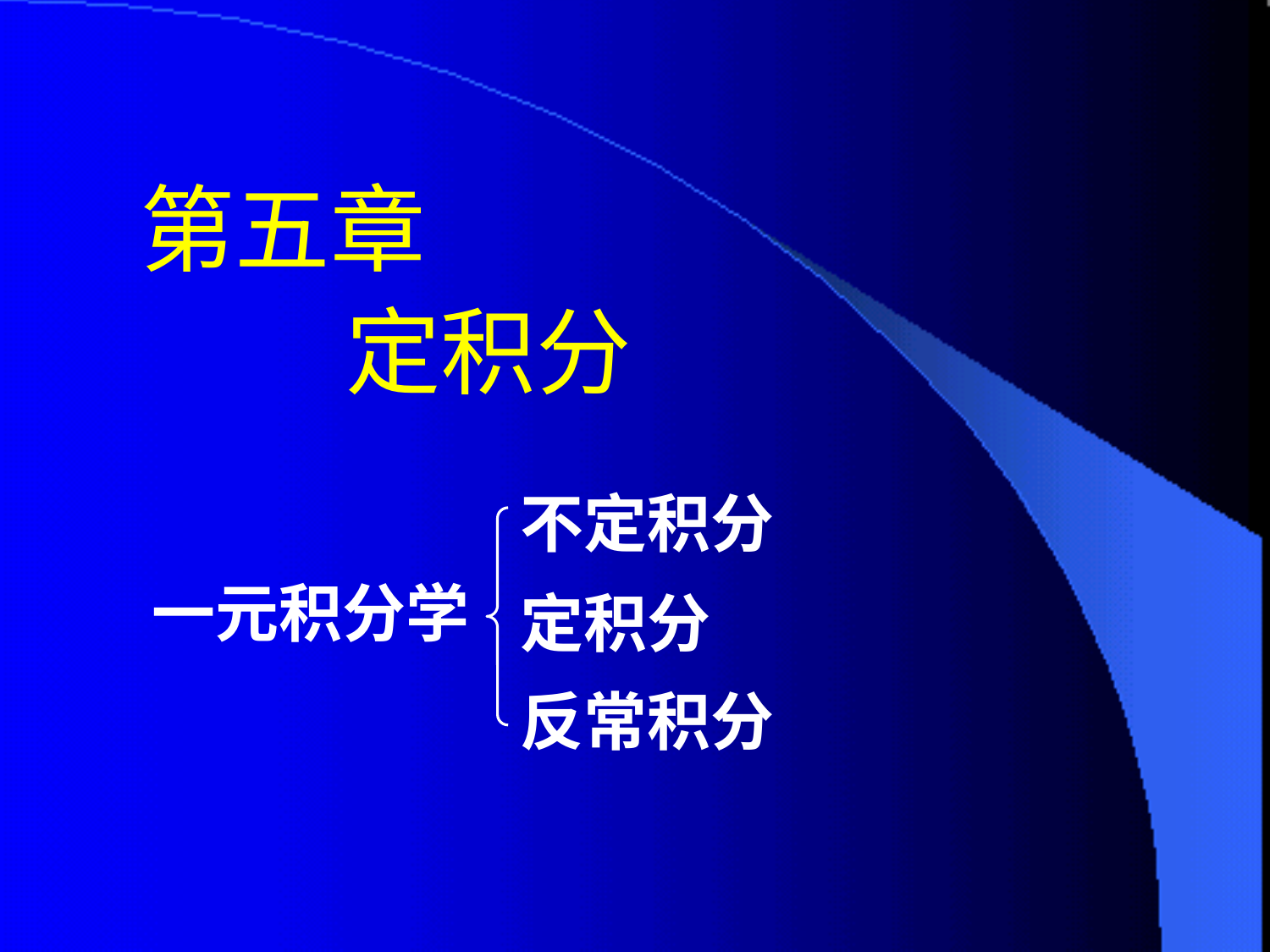

# 第五章
定积分
不定积分

一元积分学
定积分
反常积分